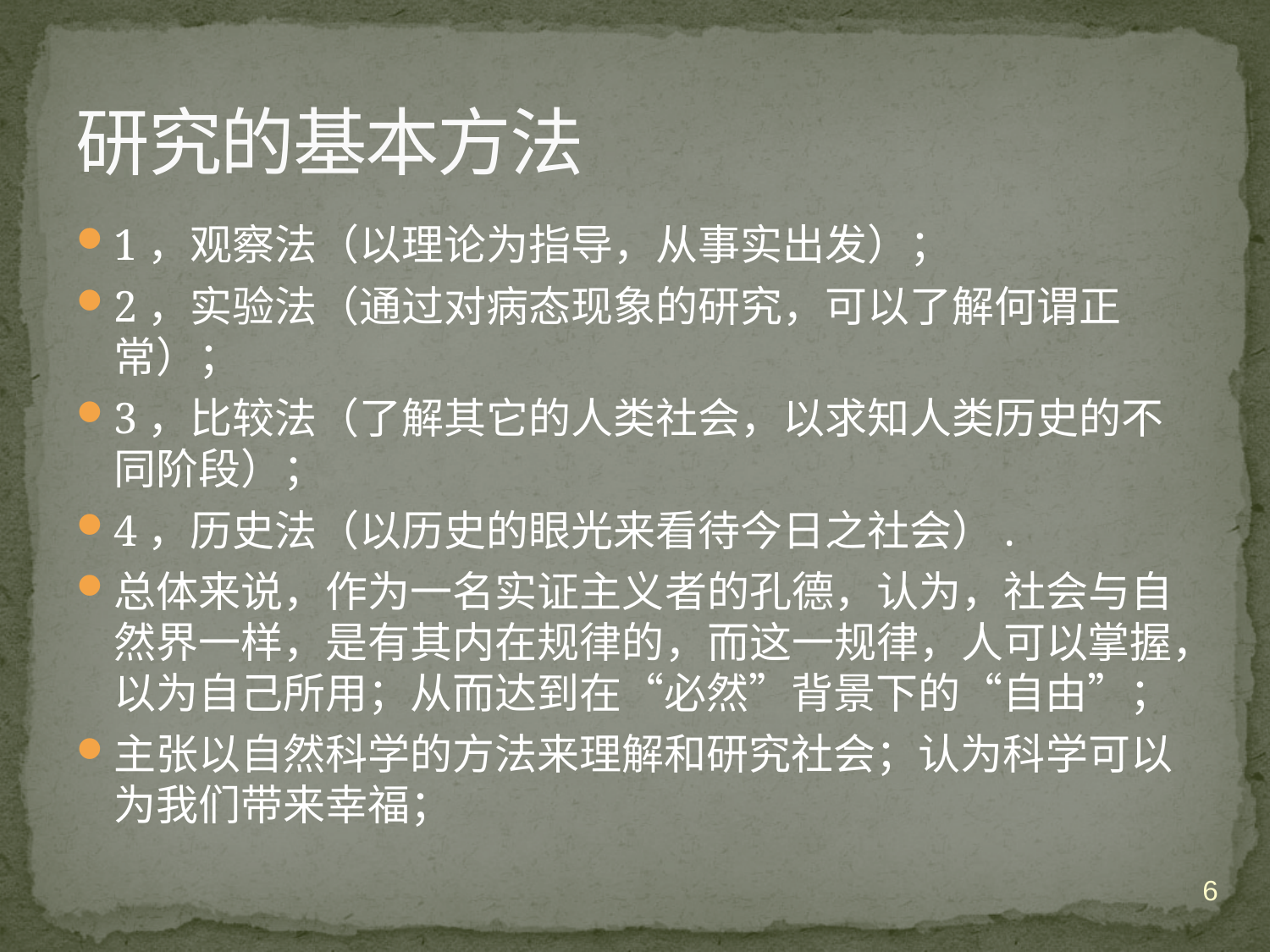

# 研究的基本方法
1，观察法（以理论为指导，从事实出发）；
2，实验法（通过对病态现象的研究，可以了解何谓正常）；
3，比较法（了解其它的人类社会，以求知人类历史的不同阶段）；
4，历史法（以历史的眼光来看待今日之社会）.
总体来说，作为一名实证主义者的孔德，认为，社会与自然界一样，是有其内在规律的，而这一规律，人可以掌握，以为自己所用；从而达到在“必然”背景下的“自由”；
主张以自然科学的方法来理解和研究社会；认为科学可以为我们带来幸福；

6